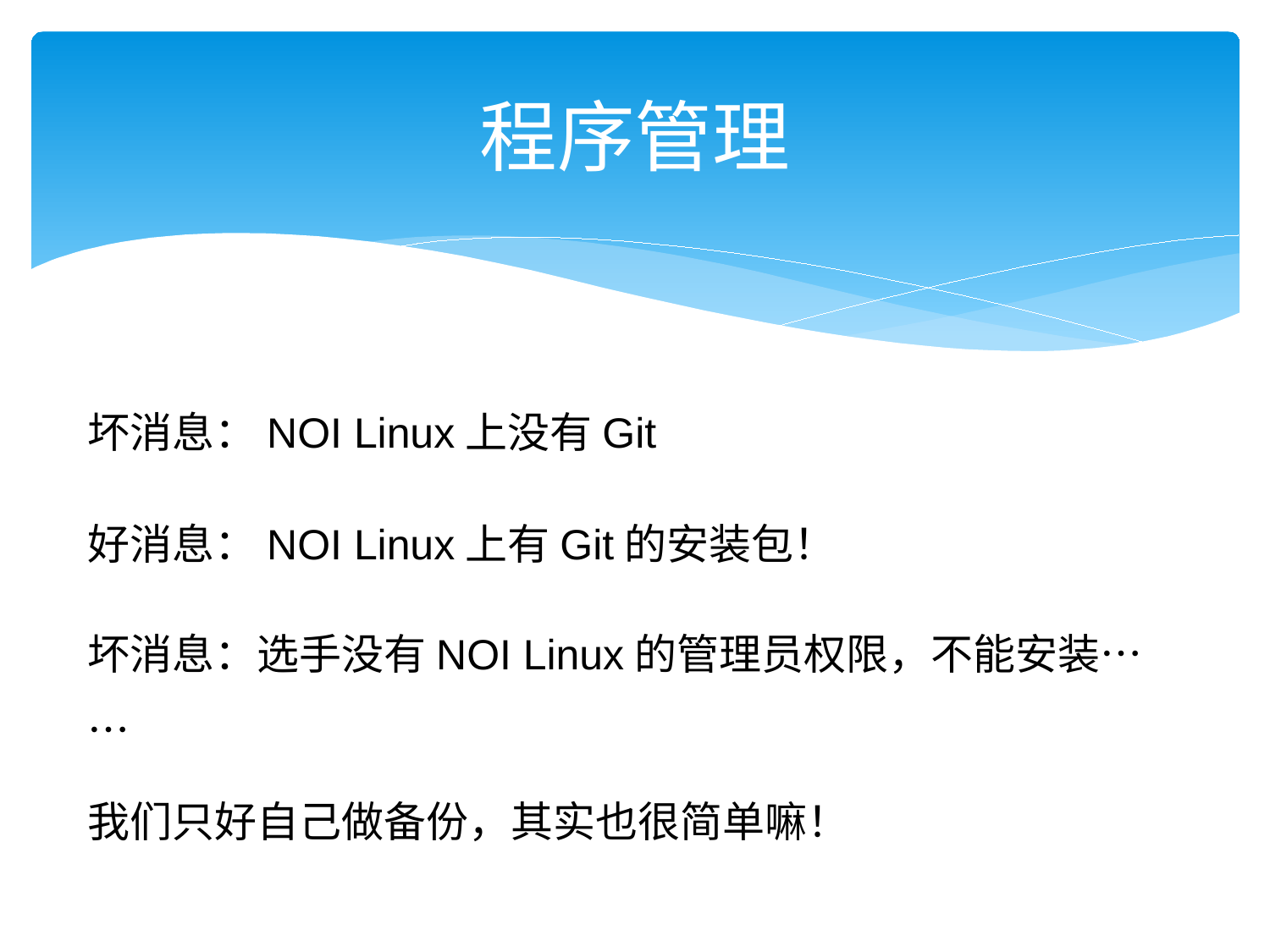

# 程序管理
坏消息：NOI Linux上没有Git
好消息：NOI Linux上有Git的安装包！
坏消息：选手没有NOI Linux的管理员权限，不能安装……
我们只好自己做备份，其实也很简单嘛！